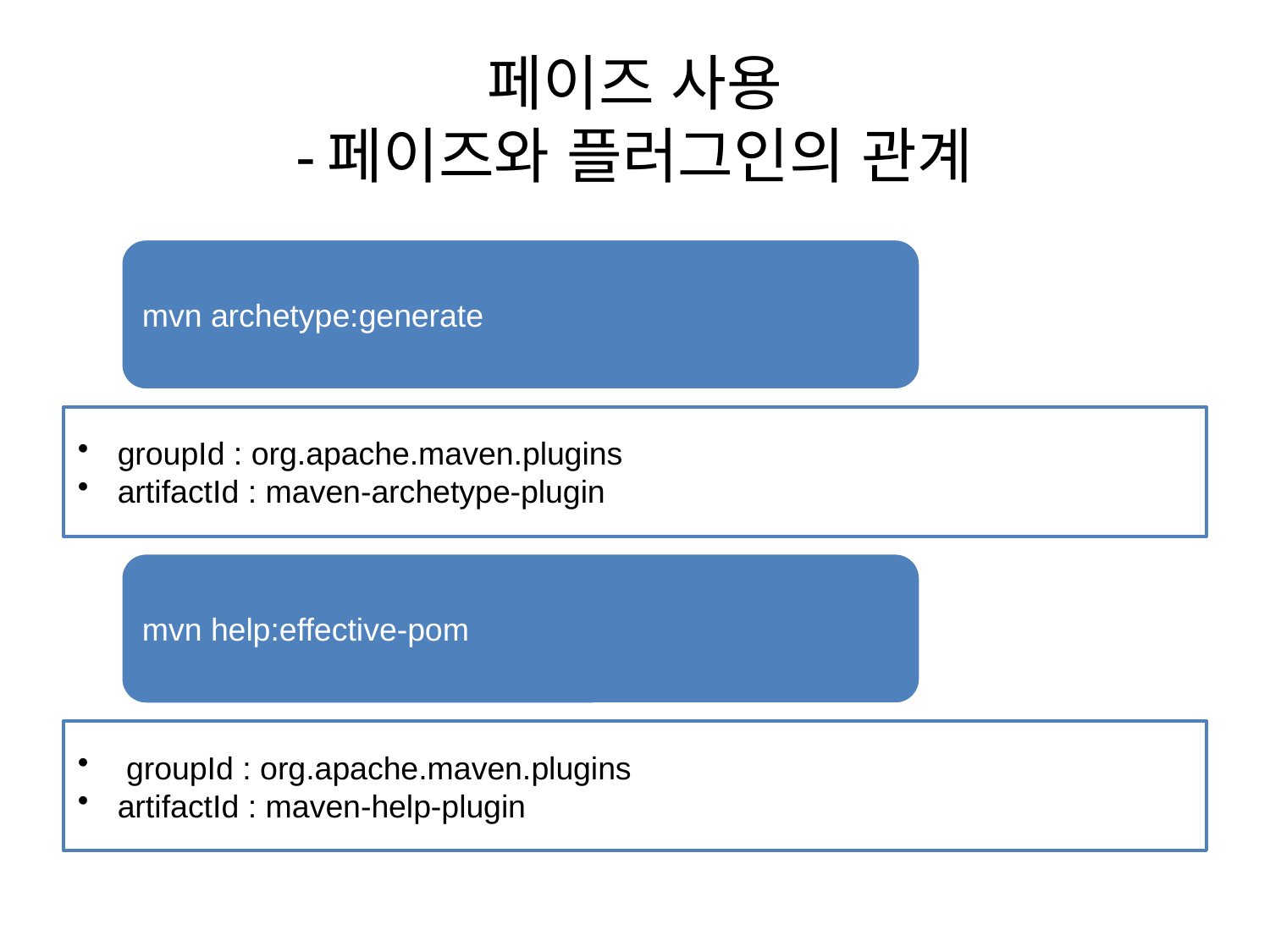

# 페이즈 사용 -페이즈와 플러그인의 관계
mvn archetype:generate
groupId : org.apache.maven.plugins
mvn help:effective-pom
artifactId : maven-archetype-plugin
 groupId : org.apache.maven.plugins
artifactId : maven-help-plugin